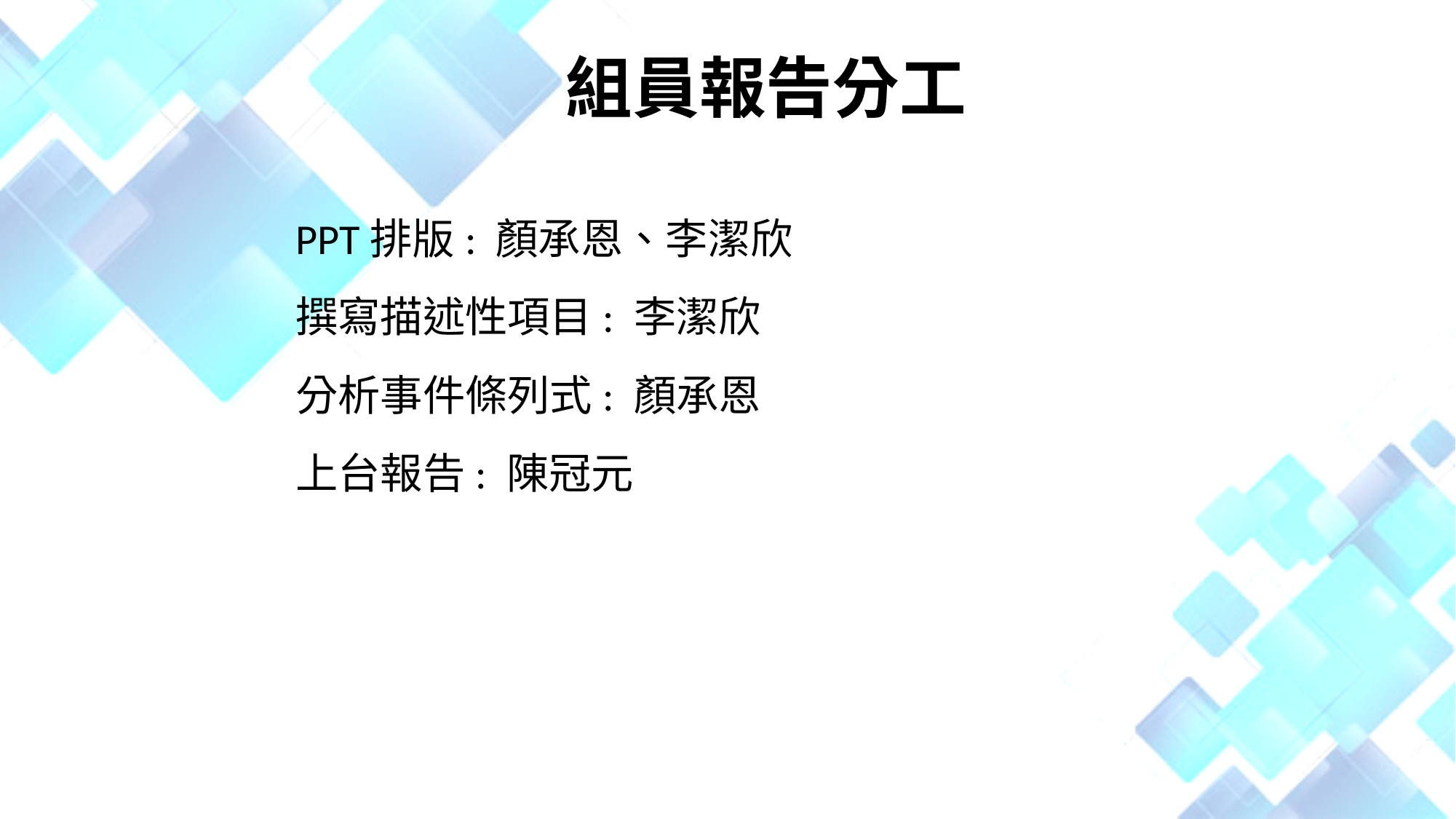

組員報告分工
PPT排版: 顏承恩、李潔欣
撰寫描述性項目: 李潔欣
分析事件條列式: 顏承恩
上台報告: 陳冠元